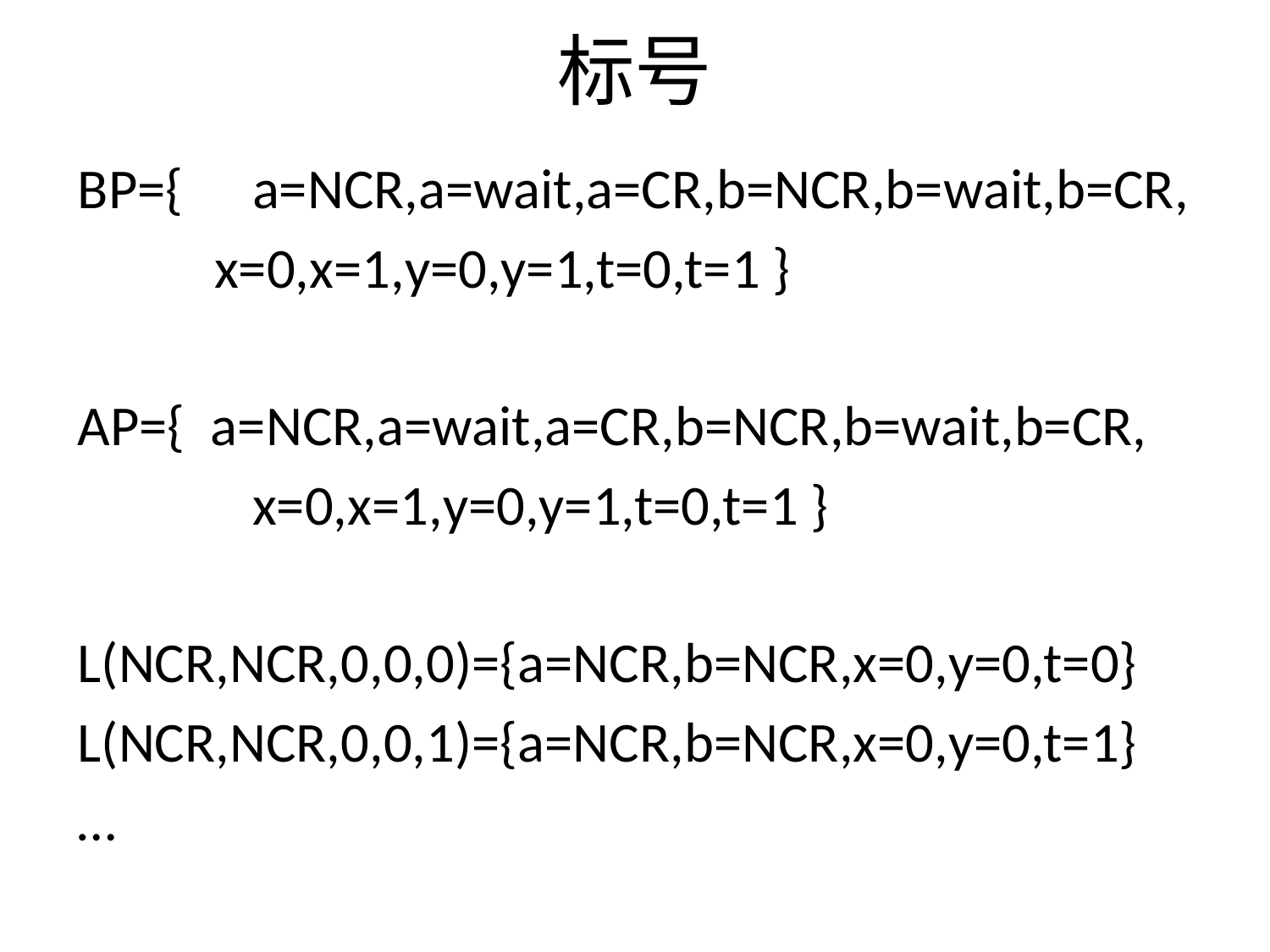

标号
BP={	a=NCR,a=wait,a=CR,b=NCR,b=wait,b=CR,
	       x=0,x=1,y=0,y=1,t=0,t=1 }

AP={  a=NCR,a=wait,a=CR,b=NCR,b=wait,b=CR,
		x=0,x=1,y=0,y=1,t=0,t=1 }

L(NCR,NCR,0,0,0)={a=NCR,b=NCR,x=0,y=0,t=0}
L(NCR,NCR,0,0,1)={a=NCR,b=NCR,x=0,y=0,t=1}
…